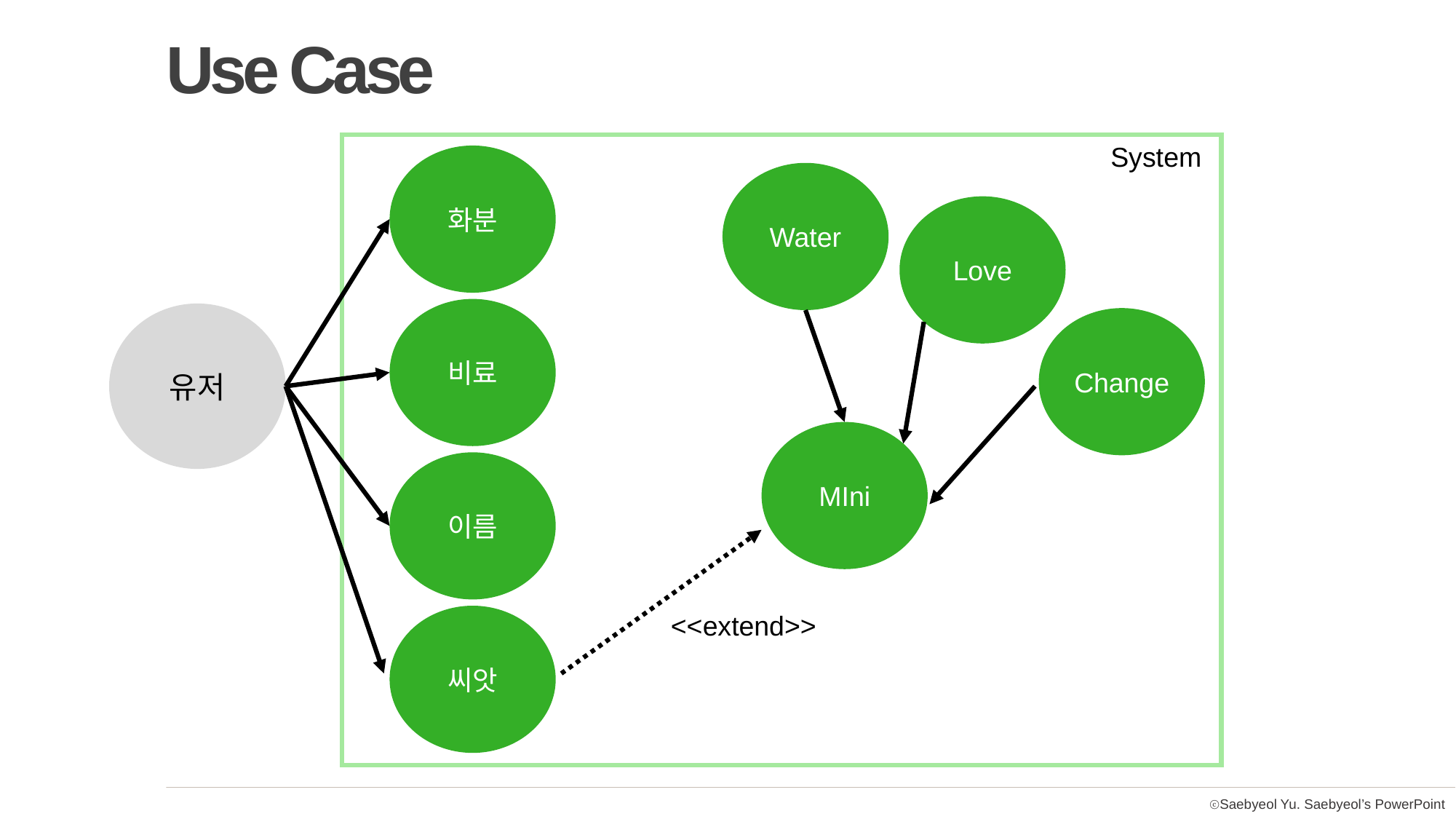

Use Case

System
화분
Water
Love
비료
유저
Change
MIni
이름
<<extend>>
씨앗